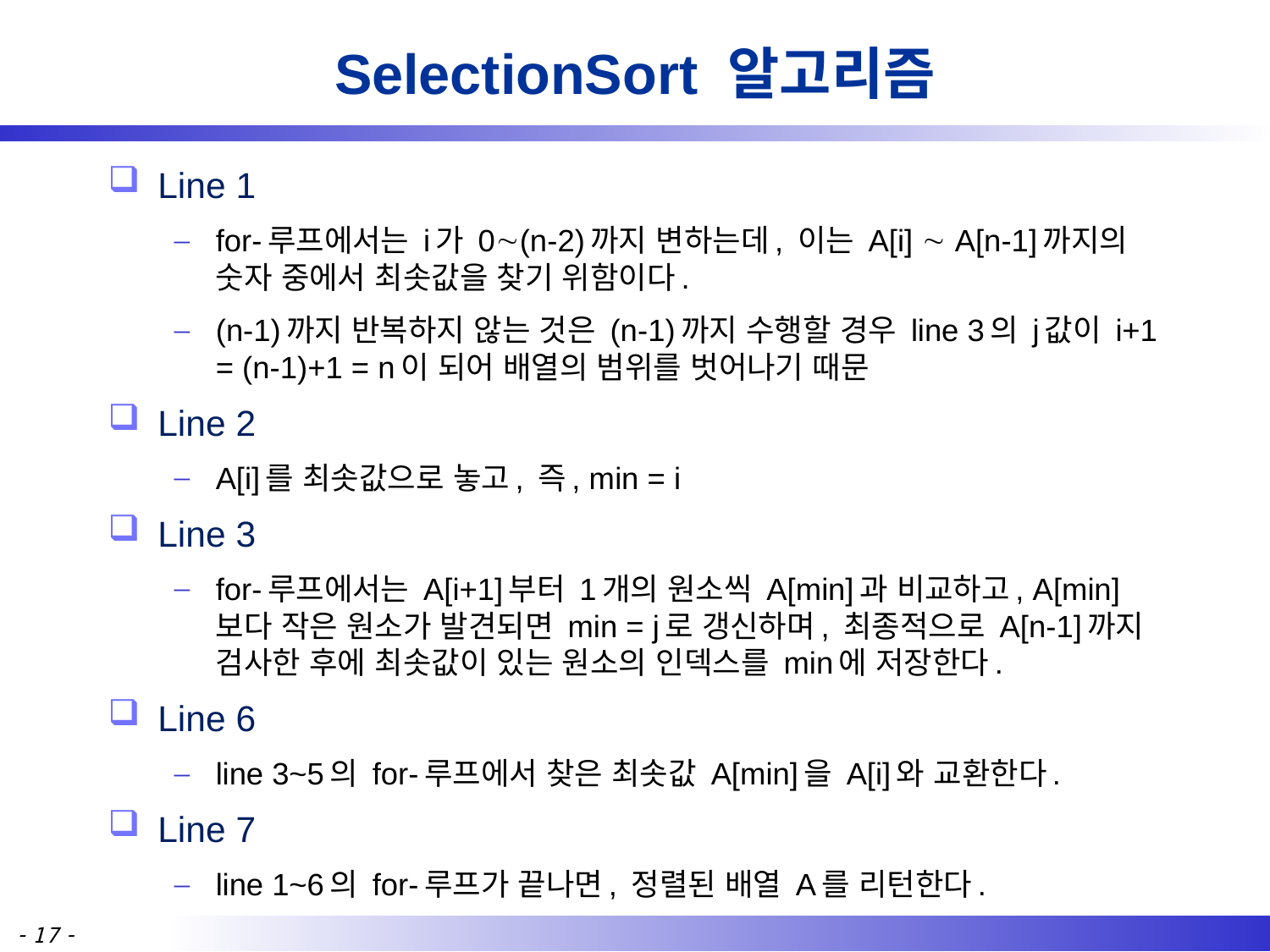

# SelectionSort 알고리즘
Line 1
for-루프에서는 i가 0∼(n-2)까지 변하는데, 이는 A[i] ∼ A[n-1]까지의 숫자 중에서 최솟값을 찾기 위함이다.
(n-1)까지 반복하지 않는 것은 (n-1)까지 수행할 경우 line 3의 j값이 i+1 = (n-1)+1 = n이 되어 배열의 범위를 벗어나기 때문
Line 2
A[i]를 최솟값으로 놓고, 즉, min = i
Line 3
for-루프에서는 A[i+1]부터 1개의 원소씩 A[min]과 비교하고, A[min]보다 작은 원소가 발견되면 min = j로 갱신하며, 최종적으로 A[n-1]까지 검사한 후에 최솟값이 있는 원소의 인덱스를 min에 저장한다.
Line 6
line 3~5의 for-루프에서 찾은 최솟값 A[min]을 A[i]와 교환한다.
Line 7
line 1~6의 for-루프가 끝나면, 정렬된 배열 A를 리턴한다.
- 17 -